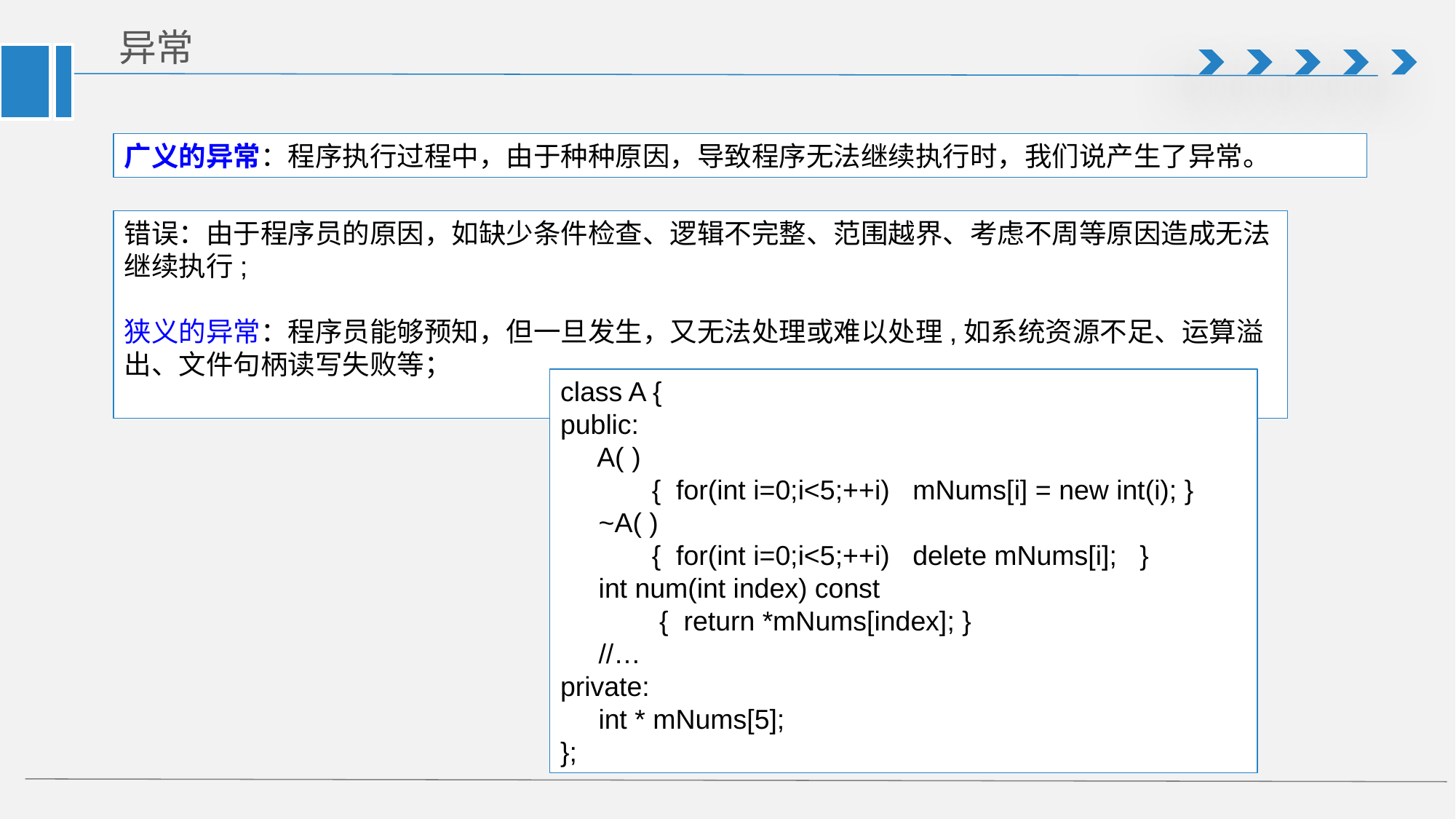

# 异常
广义的异常：程序执行过程中，由于种种原因，导致程序无法继续执行时，我们说产生了异常。
错误：由于程序员的原因，如缺少条件检查、逻辑不完整、范围越界、考虑不周等原因造成无法继续执行;

狭义的异常：程序员能够预知，但一旦发生，又无法处理或难以处理,如系统资源不足、运算溢出、文件句柄读写失败等；

class A {
public:
     A( )
            {  for(int i=0;i<5;++i)   mNums[i] = new int(i); }
     ~A( )
            {  for(int i=0;i<5;++i)   delete mNums[i];   }
     int num(int index) const
             {  return *mNums[index]; }
     //…
private:
     int * mNums[5];
};